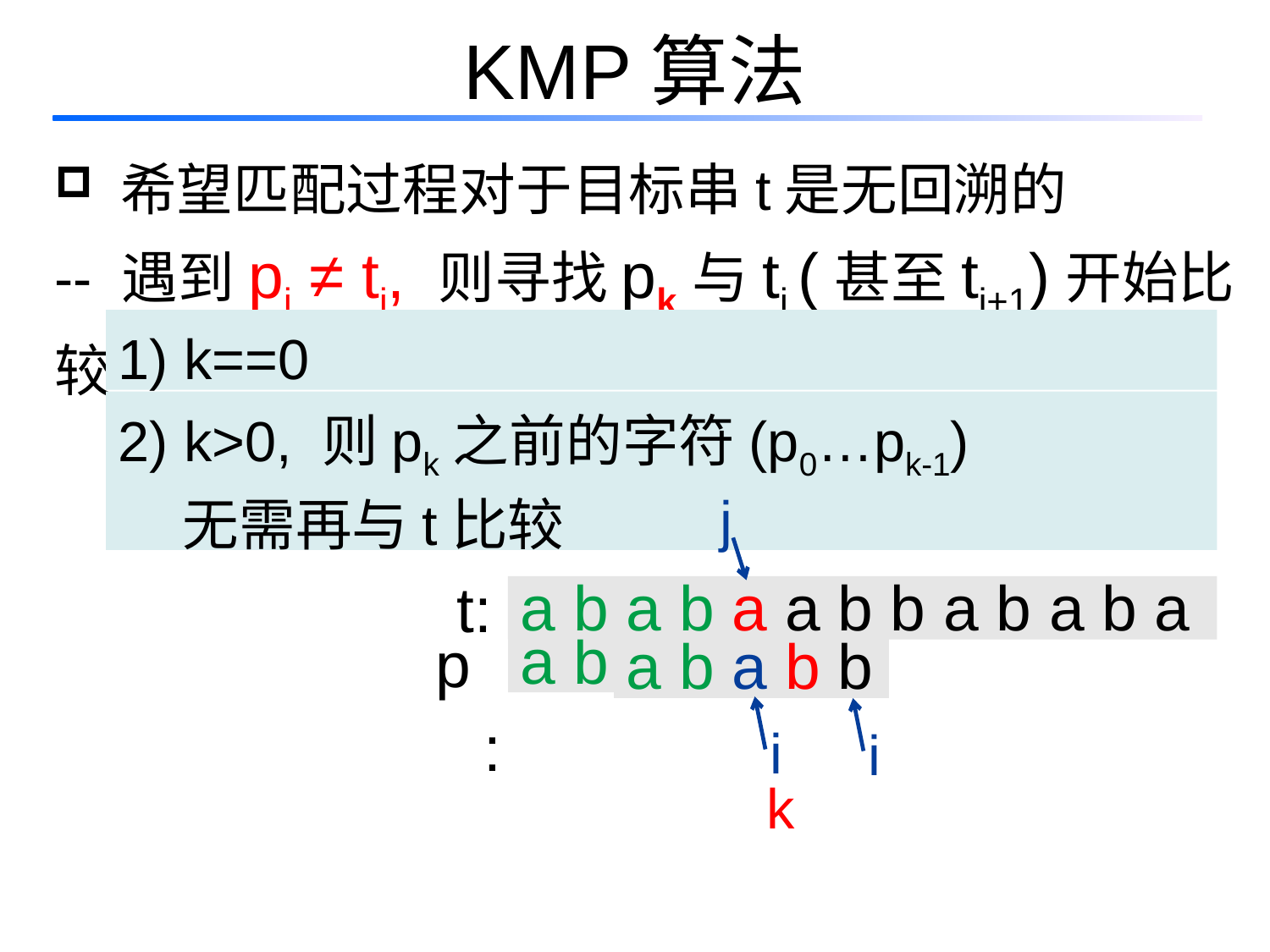

# KMP算法

 希望匹配过程对于目标串t是无回溯的
-- 遇到pi ≠ tj, 则寻找pk与tj (甚至tj+1)开始比较
1) k==0
2) k>0, 则pk之前的字符(p0…pk-1)
    无需再与t比较
j
t:
a b a b a a b b a b a b a
p:
a b a b b
a b a b b
i
i
k